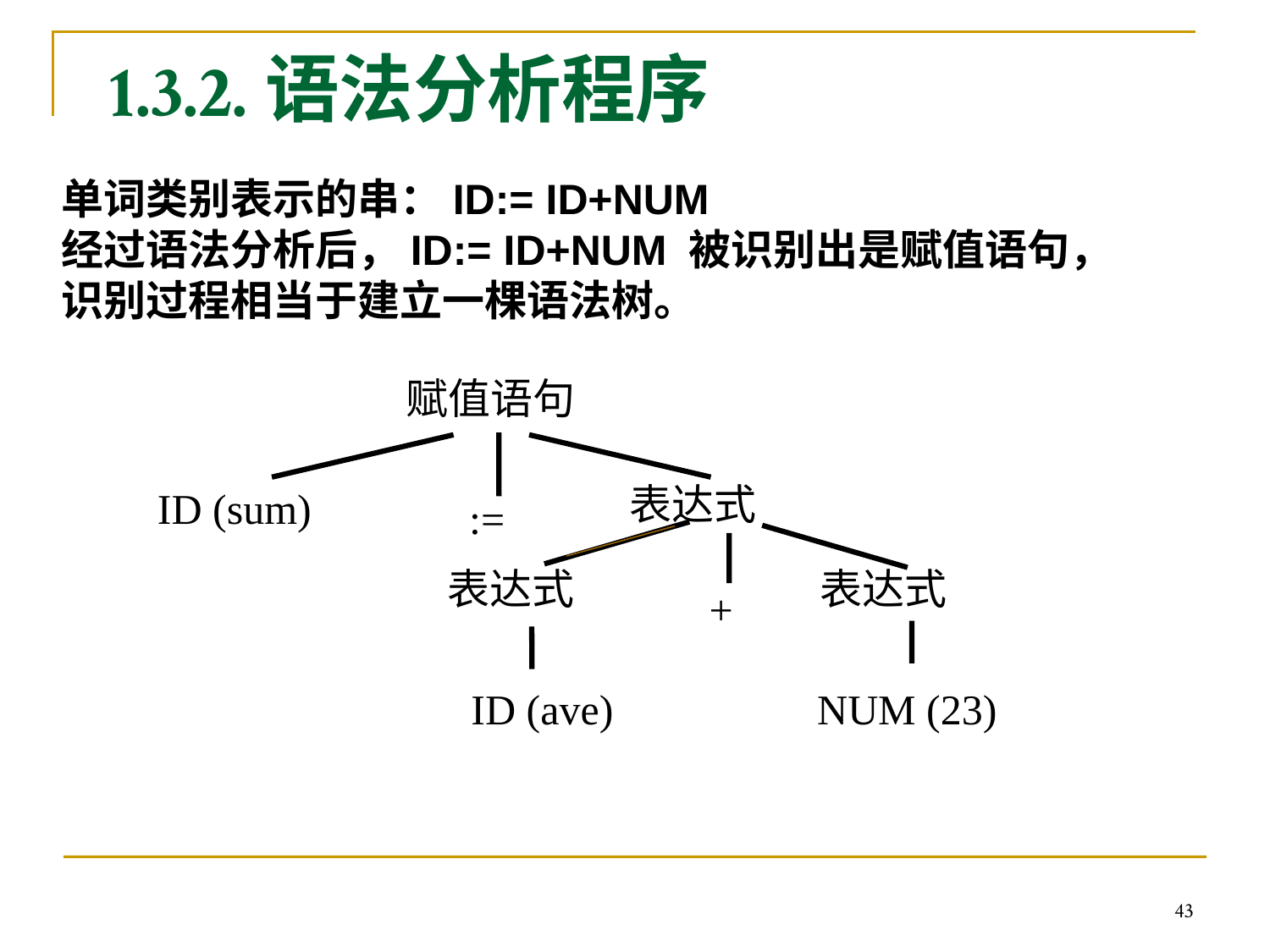

# 1.3.2.语法分析程序
单词类别表示的串：ID:= ID+NUM
经过语法分析后，ID:= ID+NUM 被识别出是赋值语句，
识别过程相当于建立一棵语法树。
赋值语句

表达式
ID (sum)
  :=

表达式
表达式
+

ID (ave)
NUM (23)
43